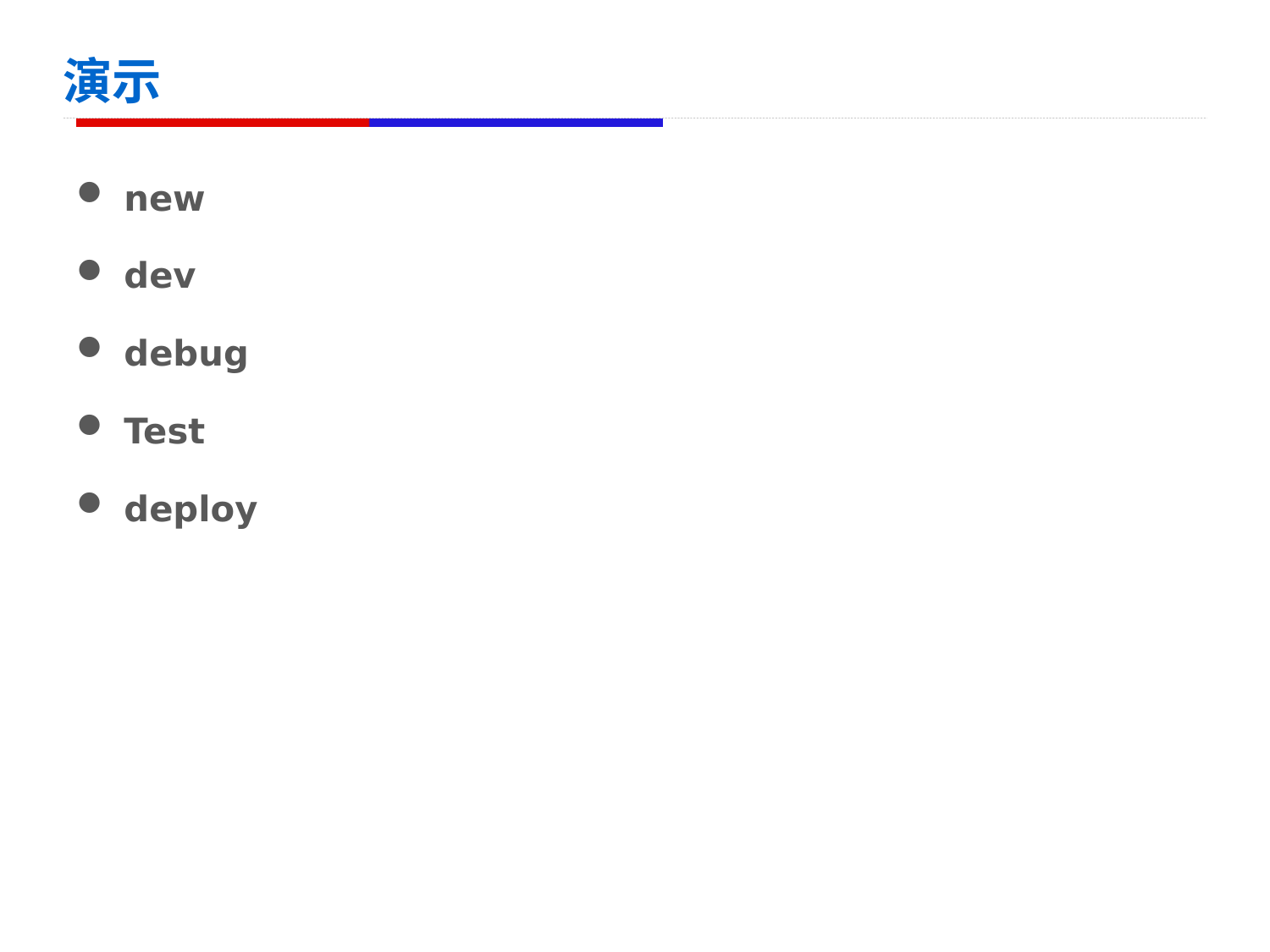

# 演示
new
dev
debug
Test
deploy